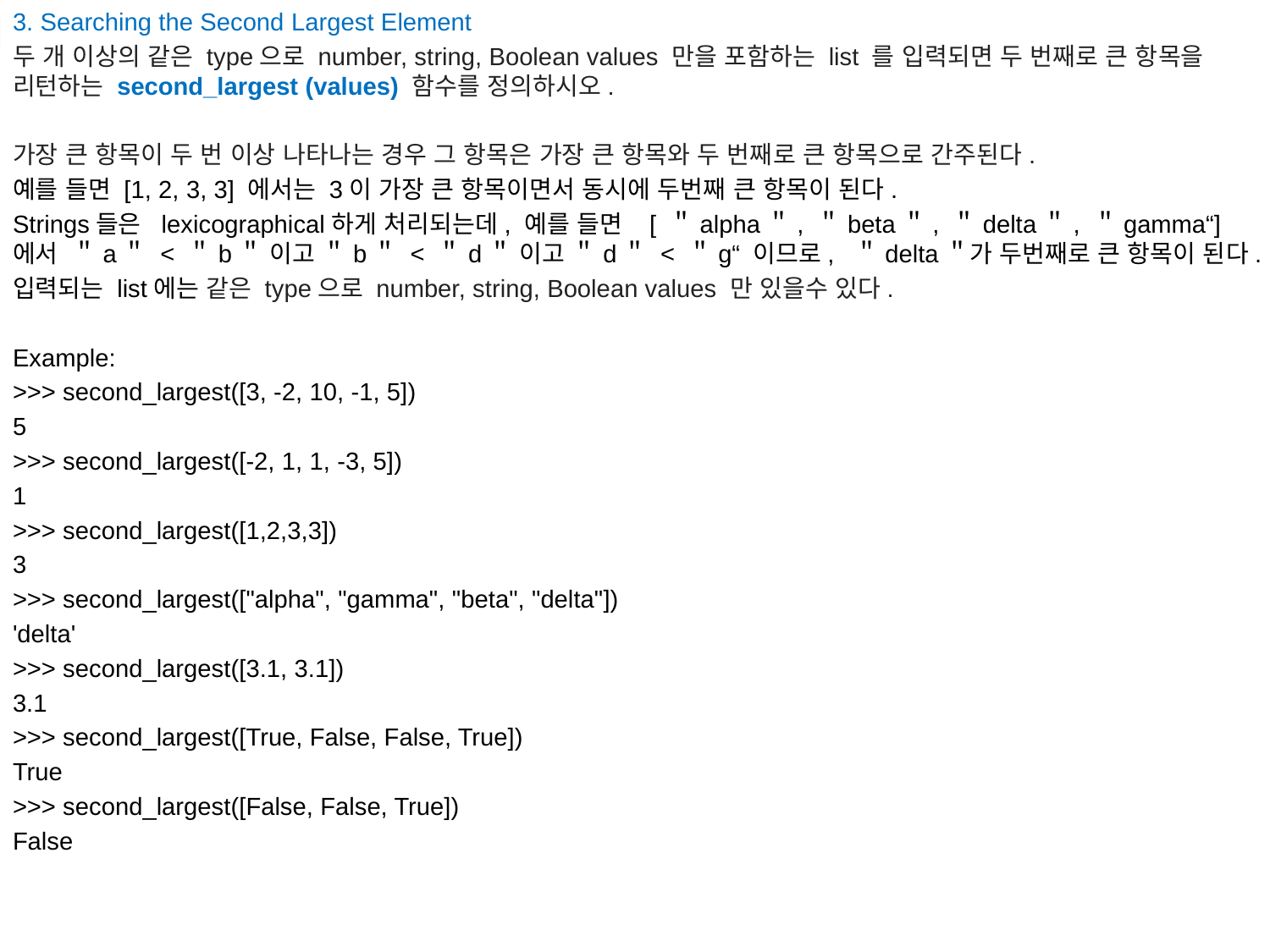

3. Searching the Second Largest Element
두 개 이상의 같은 type으로 number, string, Boolean values 만을 포함하는 list 를 입력되면 두 번째로 큰 항목을 리턴하는 second_largest (values) 함수를 정의하시오.

가장 큰 항목이 두 번 이상 나타나는 경우 그 항목은 가장 큰 항목와 두 번째로 큰 항목으로 간주된다.
예를 들면 [1, 2, 3, 3] 에서는 3이 가장 큰 항목이면서 동시에 두번째 큰 항목이 된다.
Strings들은  lexicographical하게 처리되는데, 예를 들면   [ ＂alpha＂, ＂beta＂, ＂delta＂, ＂gamma“] 에서  ＂a＂ < ＂b＂ 이고 ＂b＂ < ＂d＂ 이고 ＂d＂ < ＂g“ 이므로,  ＂delta＂가 두번째로 큰 항목이 된다.
입력되는 list에는 같은 type으로 number, string, Boolean values 만 있을수 있다.

Example:
>>> second_largest([3, -2, 10, -1, 5])
5
>>> second_largest([-2, 1, 1, -3, 5])
1
>>> second_largest([1,2,3,3])
3
>>> second_largest(["alpha", "gamma", "beta", "delta"])
'delta'
>>> second_largest([3.1, 3.1])
3.1
>>> second_largest([True, False, False, True])
True
>>> second_largest([False, False, True])
False